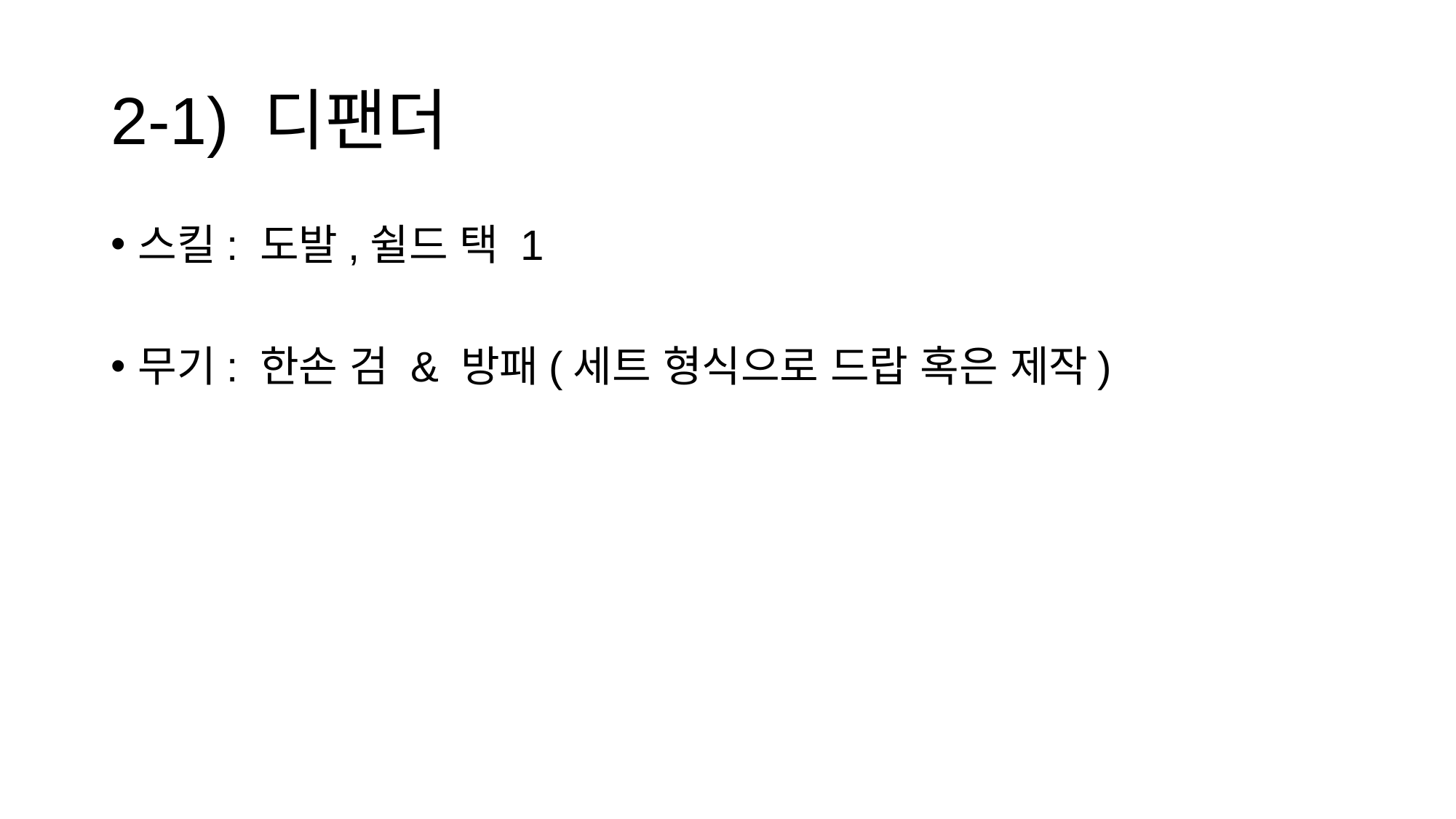

# 2-1) 디팬더
스킬: 도발,쉴드 택 1

무기: 한손 검 & 방패(세트 형식으로 드랍 혹은 제작)